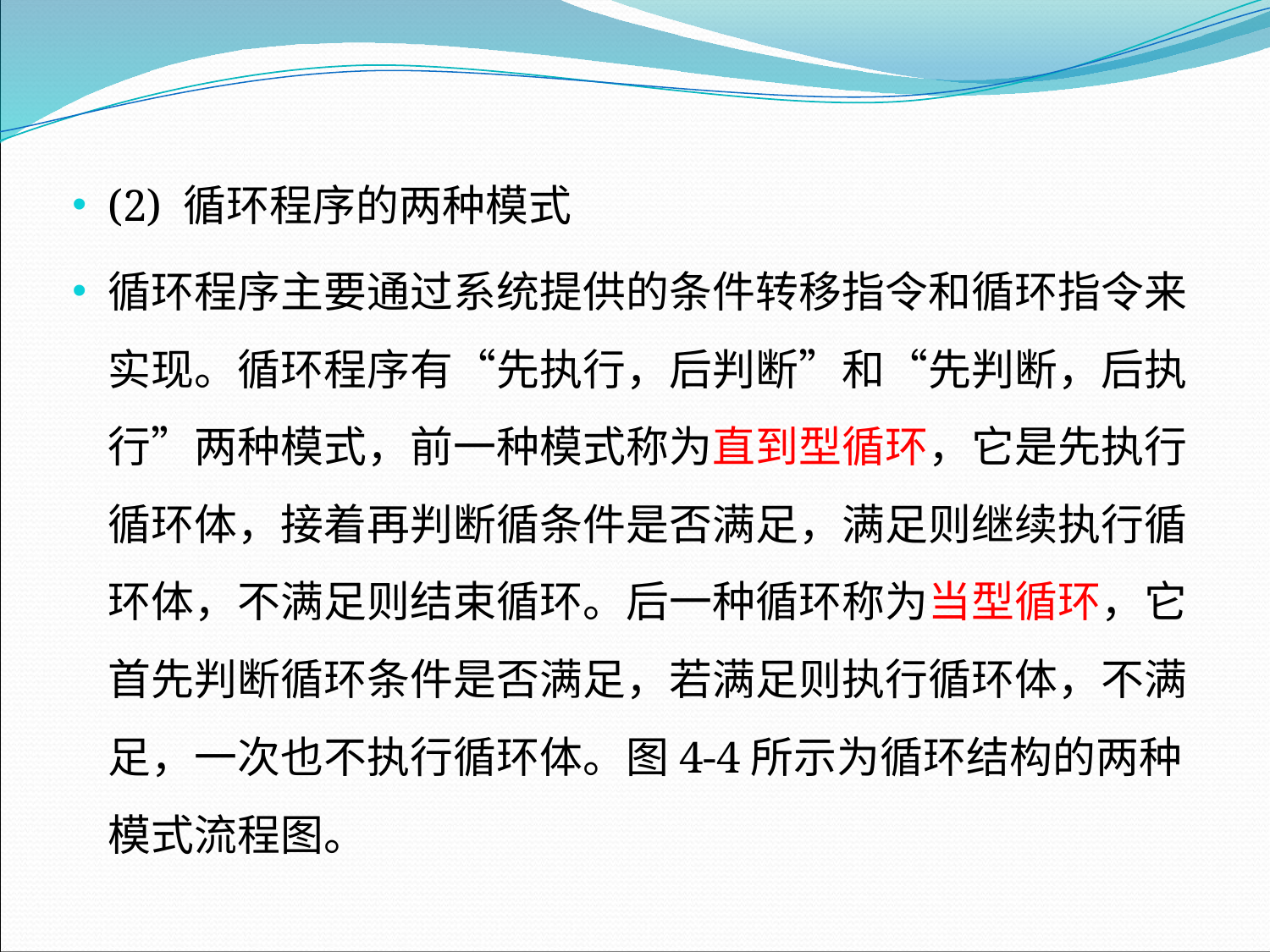

(2) 循环程序的两种模式
循环程序主要通过系统提供的条件转移指令和循环指令来实现。循环程序有“先执行，后判断”和“先判断，后执行”两种模式，前一种模式称为直到型循环，它是先执行循环体，接着再判断循条件是否满足，满足则继续执行循环体，不满足则结束循环。后一种循环称为当型循环，它首先判断循环条件是否满足，若满足则执行循环体，不满足，一次也不执行循环体。图4-4所示为循环结构的两种模式流程图。